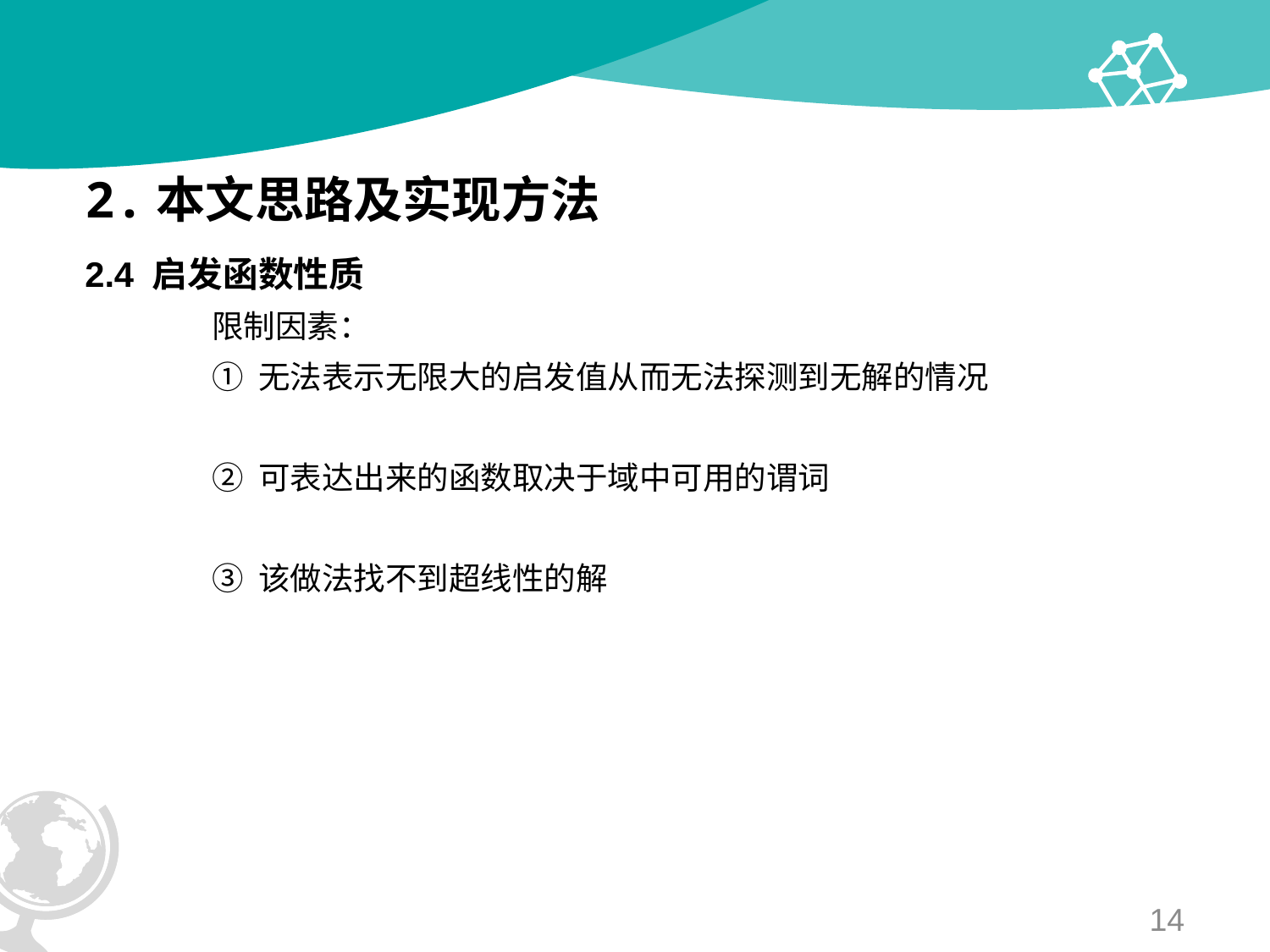

# 2.本文思路及实现方法
2.4 启发函数性质
	限制因素：
	① 无法表示无限大的启发值从而无法探测到无解的情况

	② 可表达出来的函数取决于域中可用的谓词

	③ 该做法找不到超线性的解
14